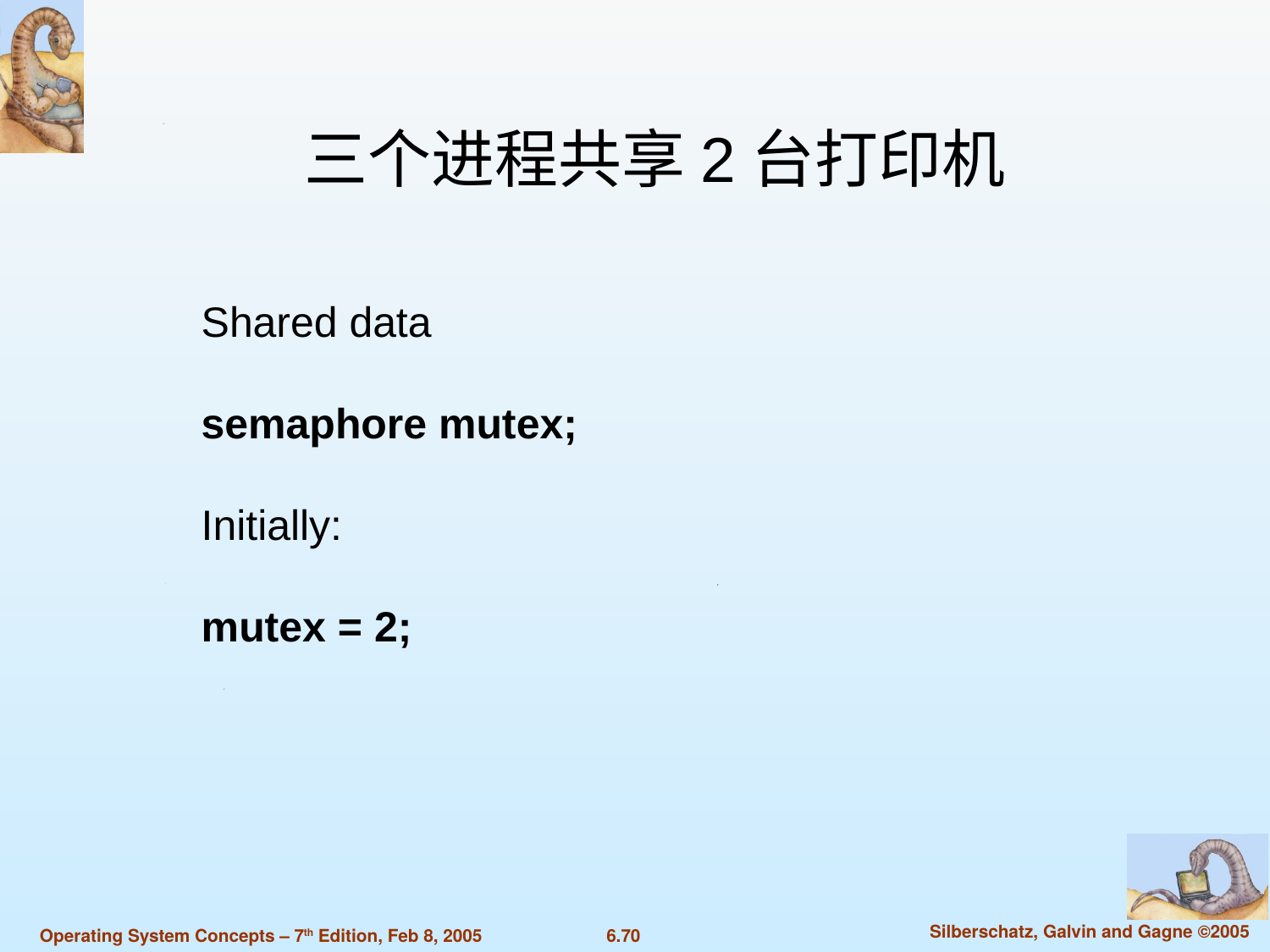

三个进程共享2台打印机
Shared data
semaphore mutex;
Initially:
mutex = 2;